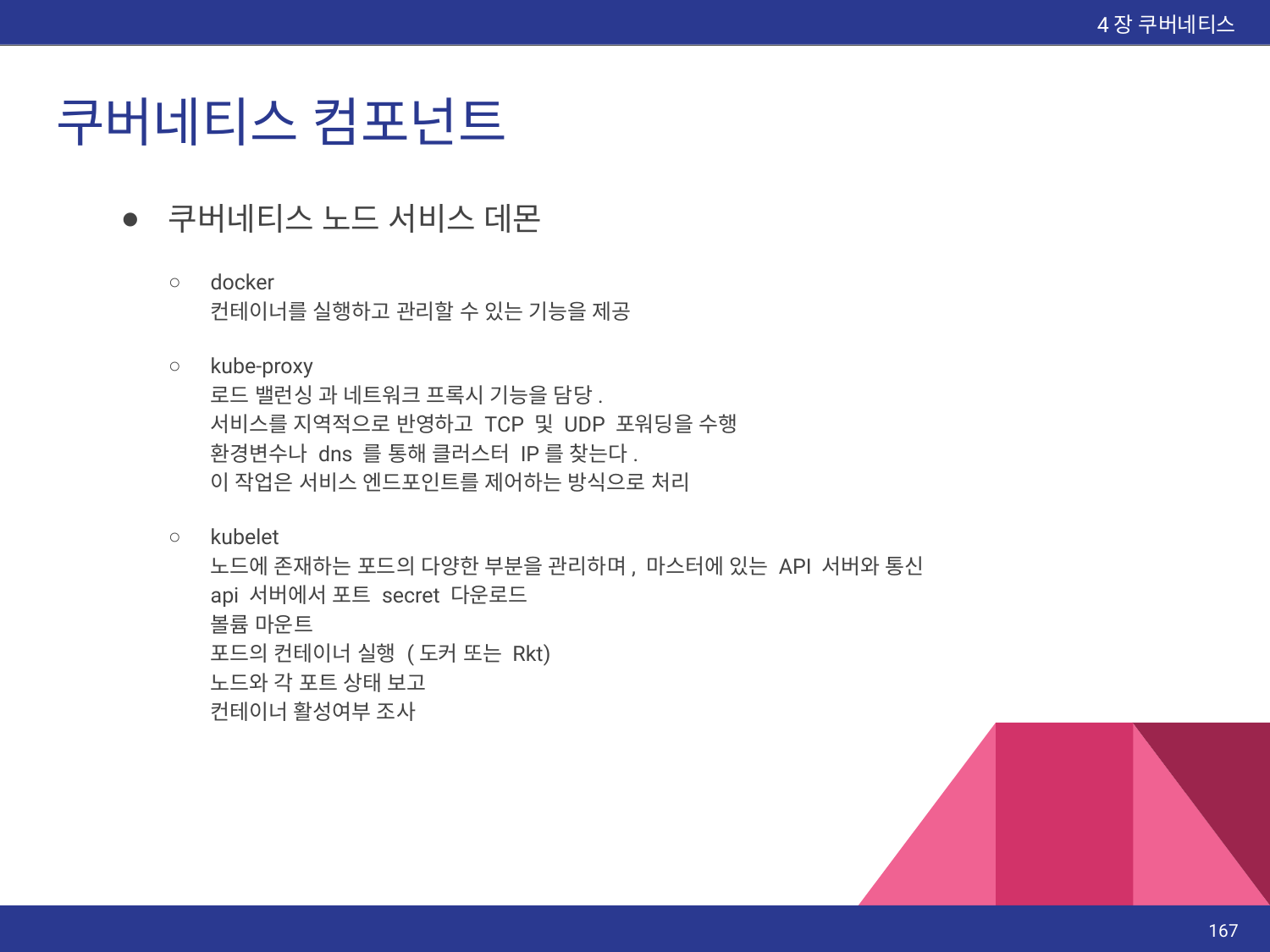

4장 쿠버네티스

# 쿠버네티스 컴포넌트
쿠버네티스 노드 서비스 데몬

docker
컨테이너를 실행하고 관리할 수 있는 기능을 제공

kube-proxy
로드 밸런싱 과 네트워크 프록시 기능을 담당.
서비스를 지역적으로 반영하고 TCP 및 UDP 포워딩을 수행
환경변수나 dns 를 통해 클러스터 IP를 찾는다.
이 작업은 서비스 엔드포인트를 제어하는 방식으로 처리

kubelet
노드에 존재하는 포드의 다양한 부분을 관리하며, 마스터에 있는 API 서버와 통신
api 서버에서 포트 secret 다운로드
볼륨 마운트
포드의 컨테이너 실행 (도커 또는 Rkt)
노드와 각 포트 상태 보고
컨테이너 활성여부 조사
167